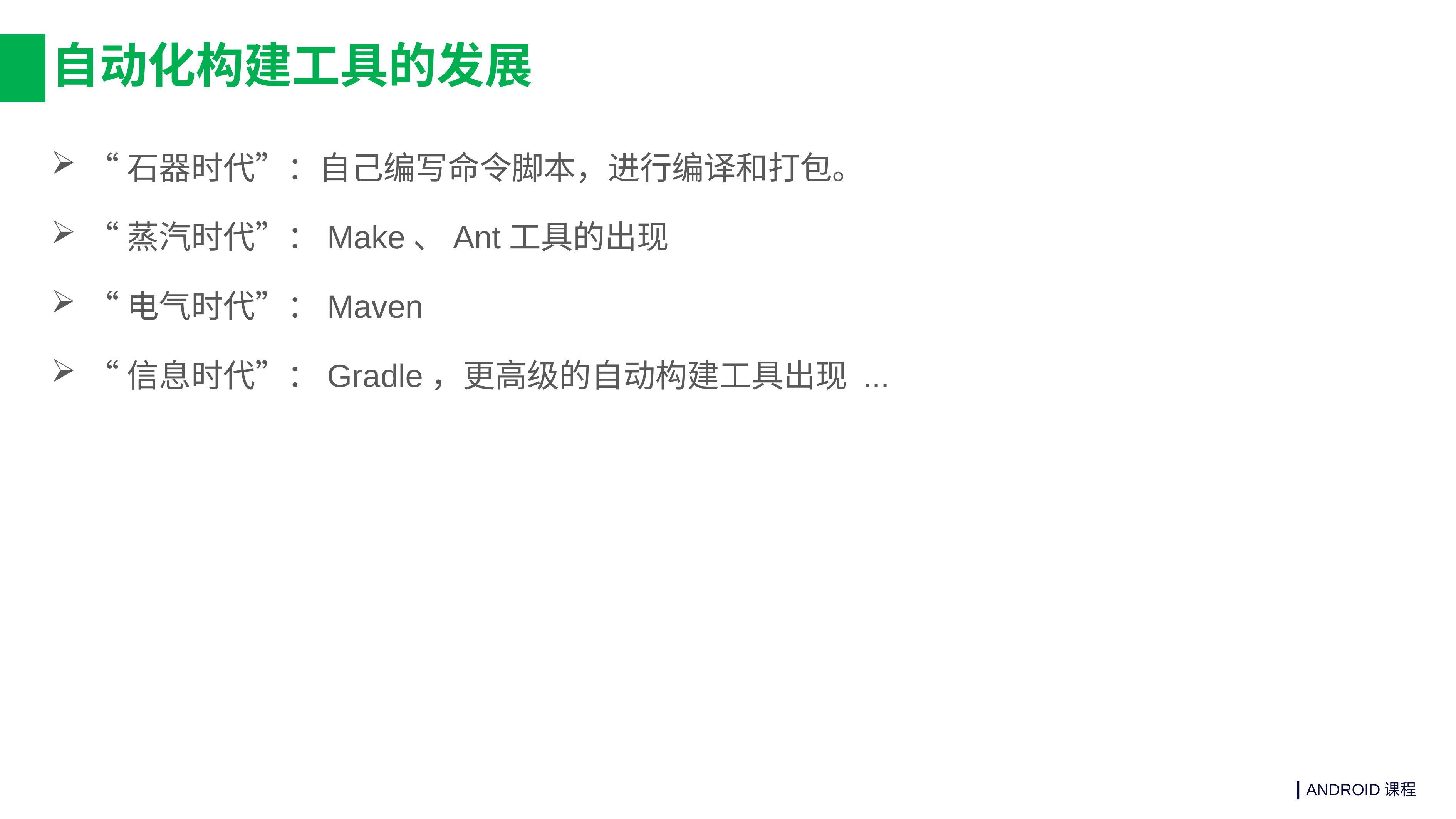

# 自动化构建工具的发展
“石器时代”：自己编写命令脚本，进行编译和打包。
“蒸汽时代”：Make、Ant工具的出现
“电气时代”：Maven
“信息时代”：Gradle，更高级的自动构建工具出现 ...